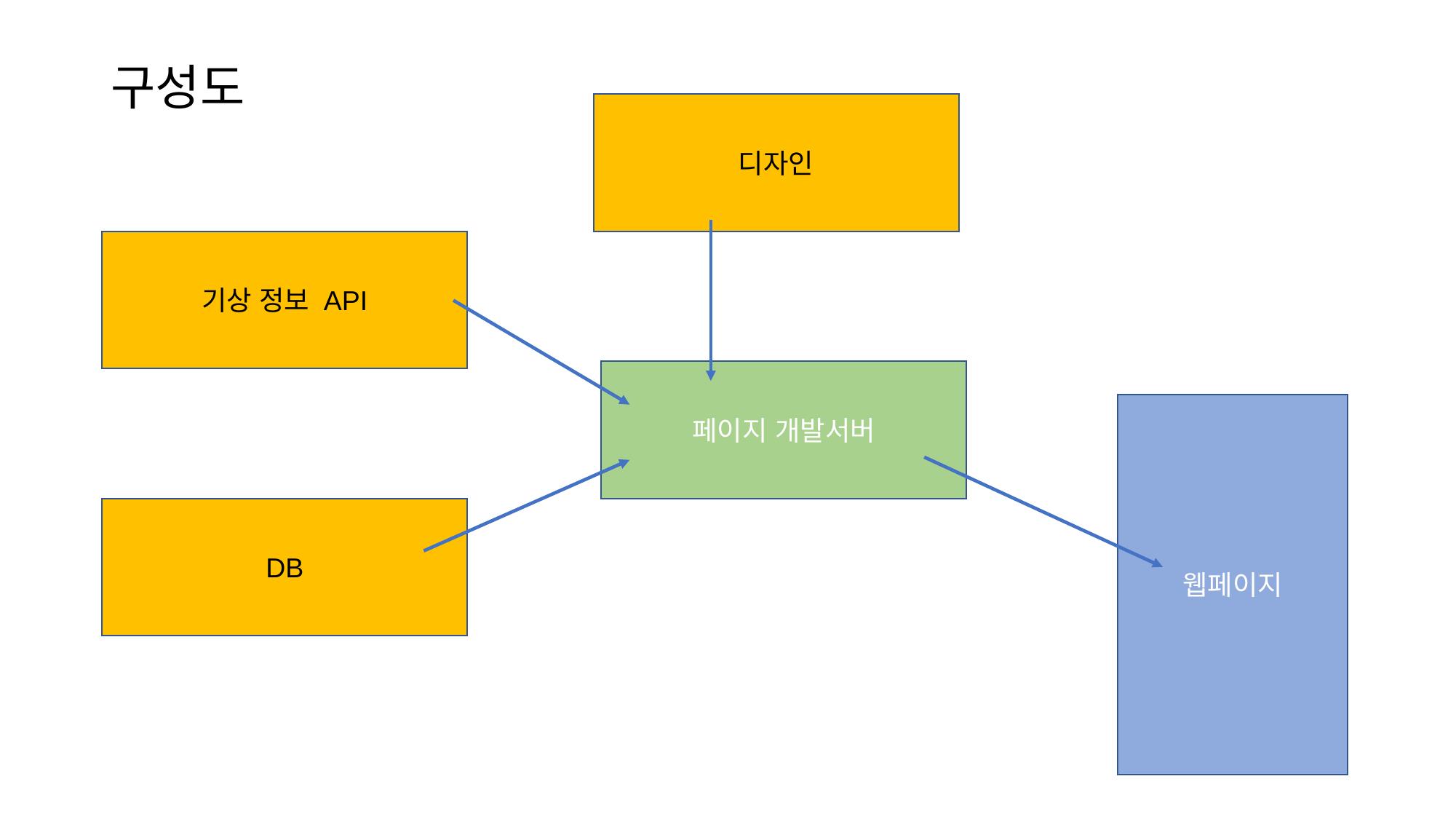

구성도
디자인
기상 정보 API
페이지 개발서버
웹페이지
DB